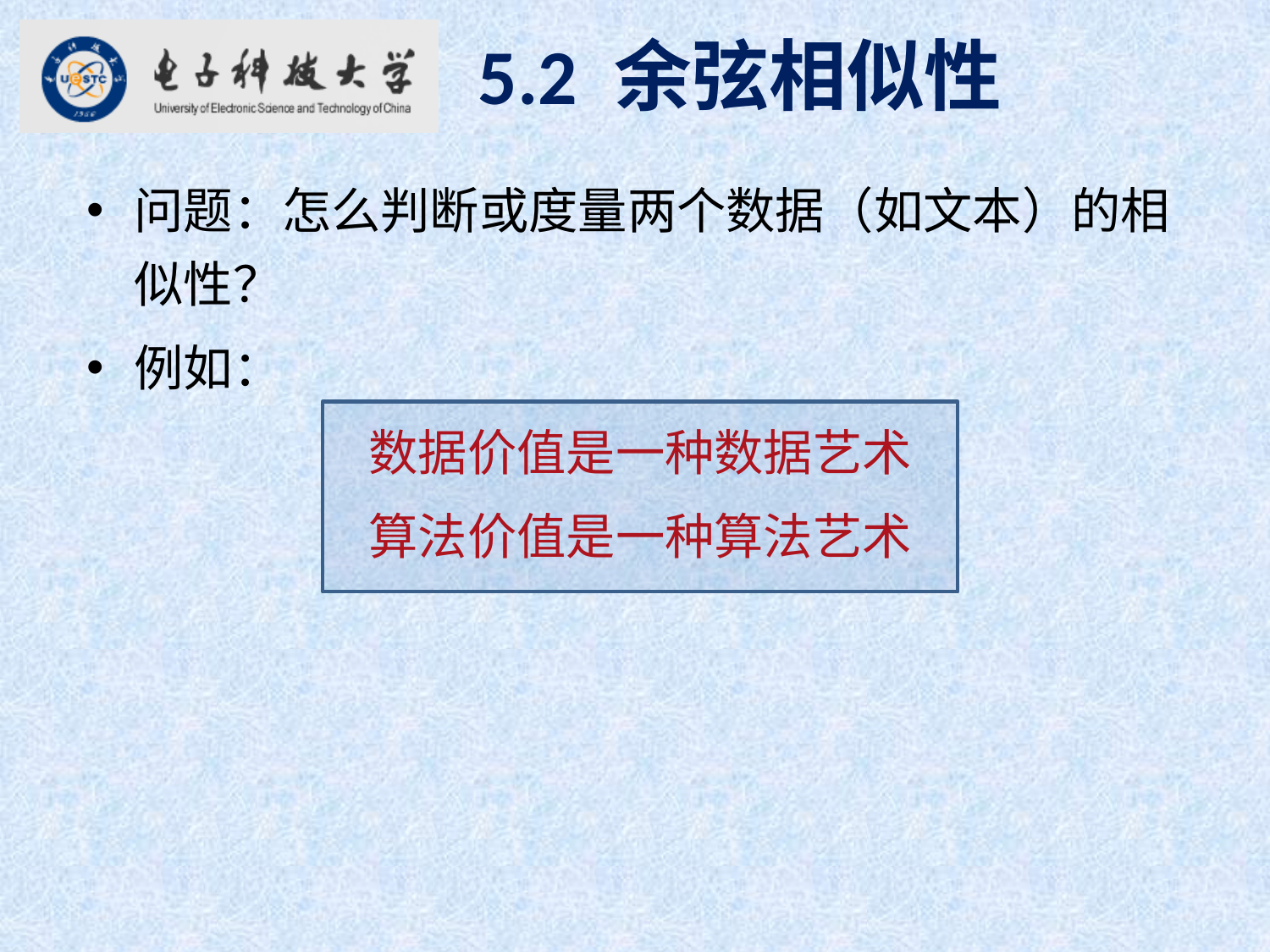

5.2 余弦相似性
问题：怎么判断或度量两个数据（如文本）的相似性？
例如：
数据价值是一种数据艺术
算法价值是一种算法艺术